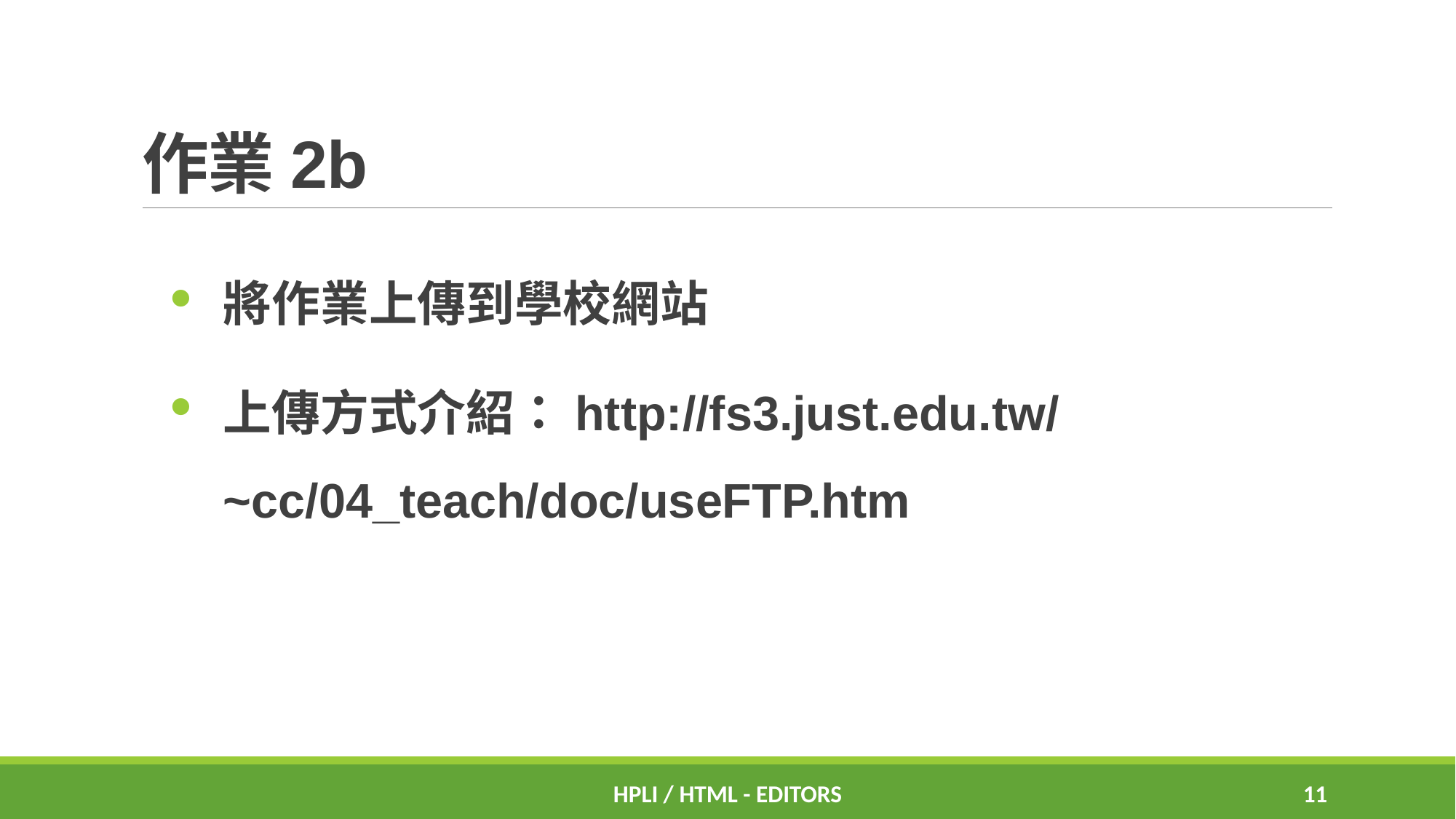

# 作業2b
將作業上傳到學校網站
上傳方式介紹：http://fs3.just.edu.tw/~cc/04_teach/doc/useFTP.htm

HPLI / HTML - Editors
11